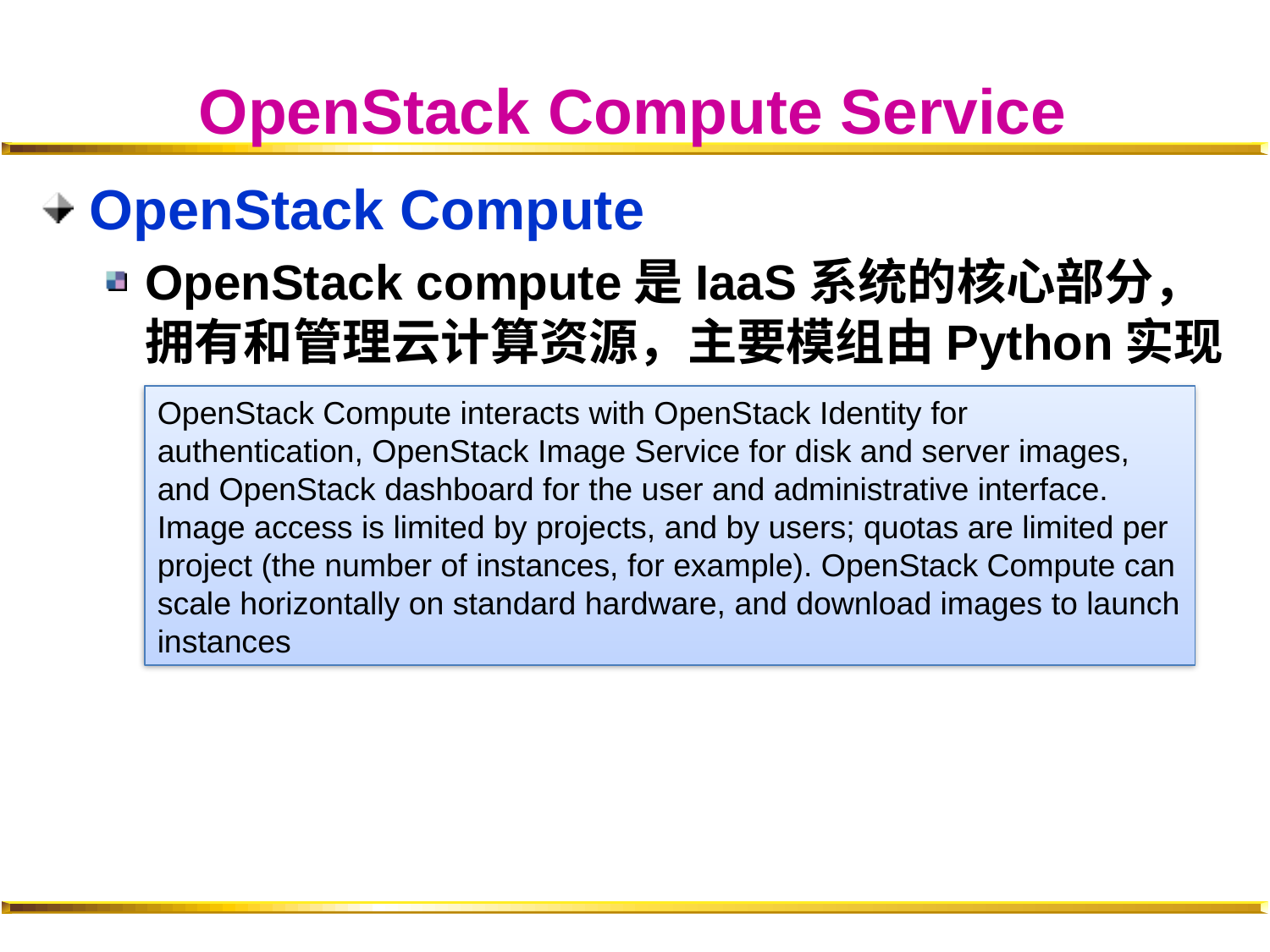

# OpenStack Compute Service
OpenStack Compute
OpenStack compute是IaaS系统的核心部分，拥有和管理云计算资源，主要模组由Python实现
OpenStack Compute interacts with OpenStack Identity for authentication, OpenStack Image Service for disk and server images, and OpenStack dashboard for the user and administrative interface. Image access is limited by projects, and by users; quotas are limited per project (the number of instances, for example). OpenStack Compute can scale horizontally on standard hardware, and download images to launch instances